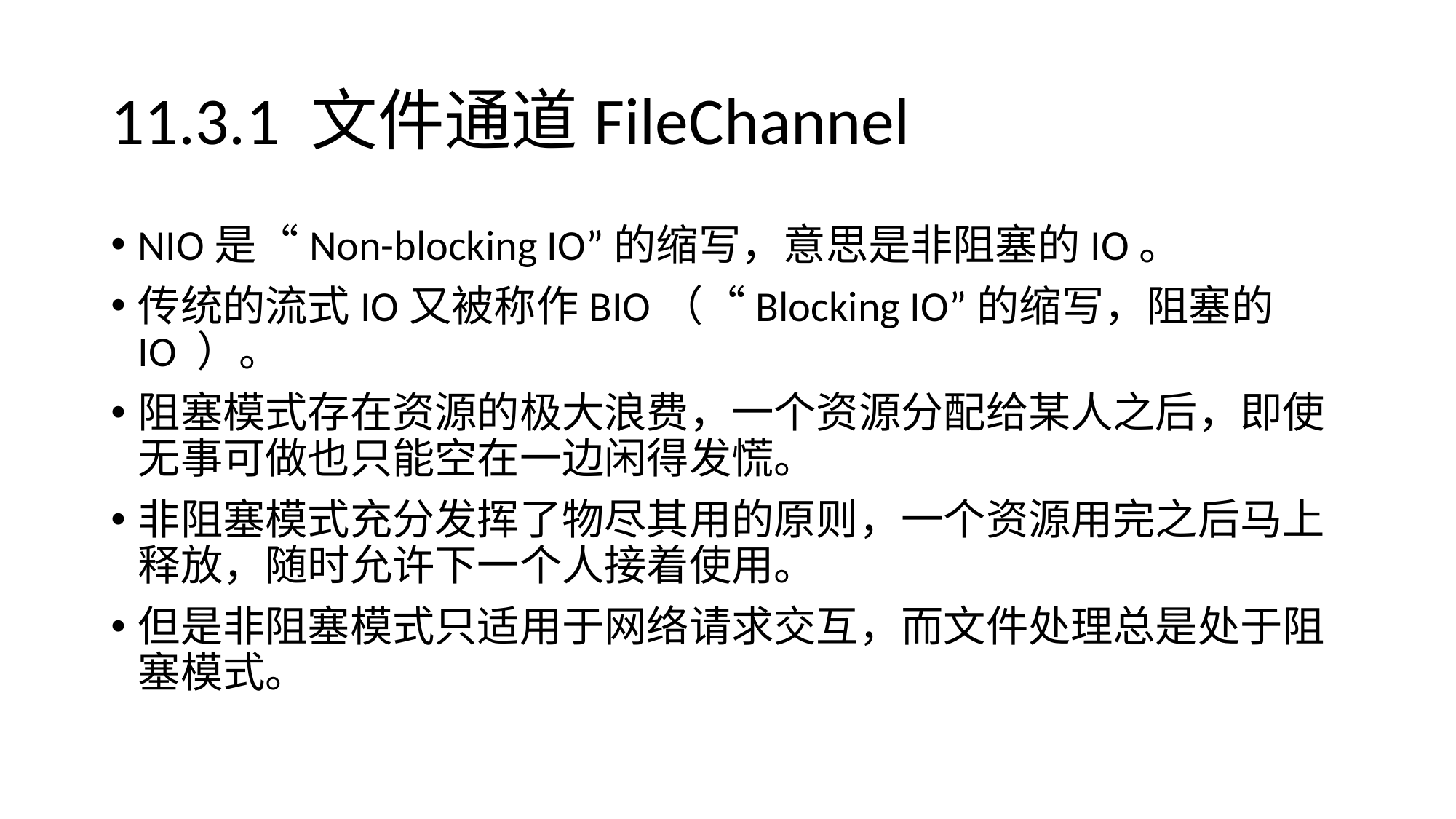

# 11.3.1 文件通道FileChannel
NIO是“Non-blocking IO”的缩写，意思是非阻塞的IO。
传统的流式IO又被称作BIO（“Blocking IO”的缩写，阻塞的IO ）。
阻塞模式存在资源的极大浪费，一个资源分配给某人之后，即使无事可做也只能空在一边闲得发慌。
非阻塞模式充分发挥了物尽其用的原则，一个资源用完之后马上释放，随时允许下一个人接着使用。
但是非阻塞模式只适用于网络请求交互，而文件处理总是处于阻塞模式。